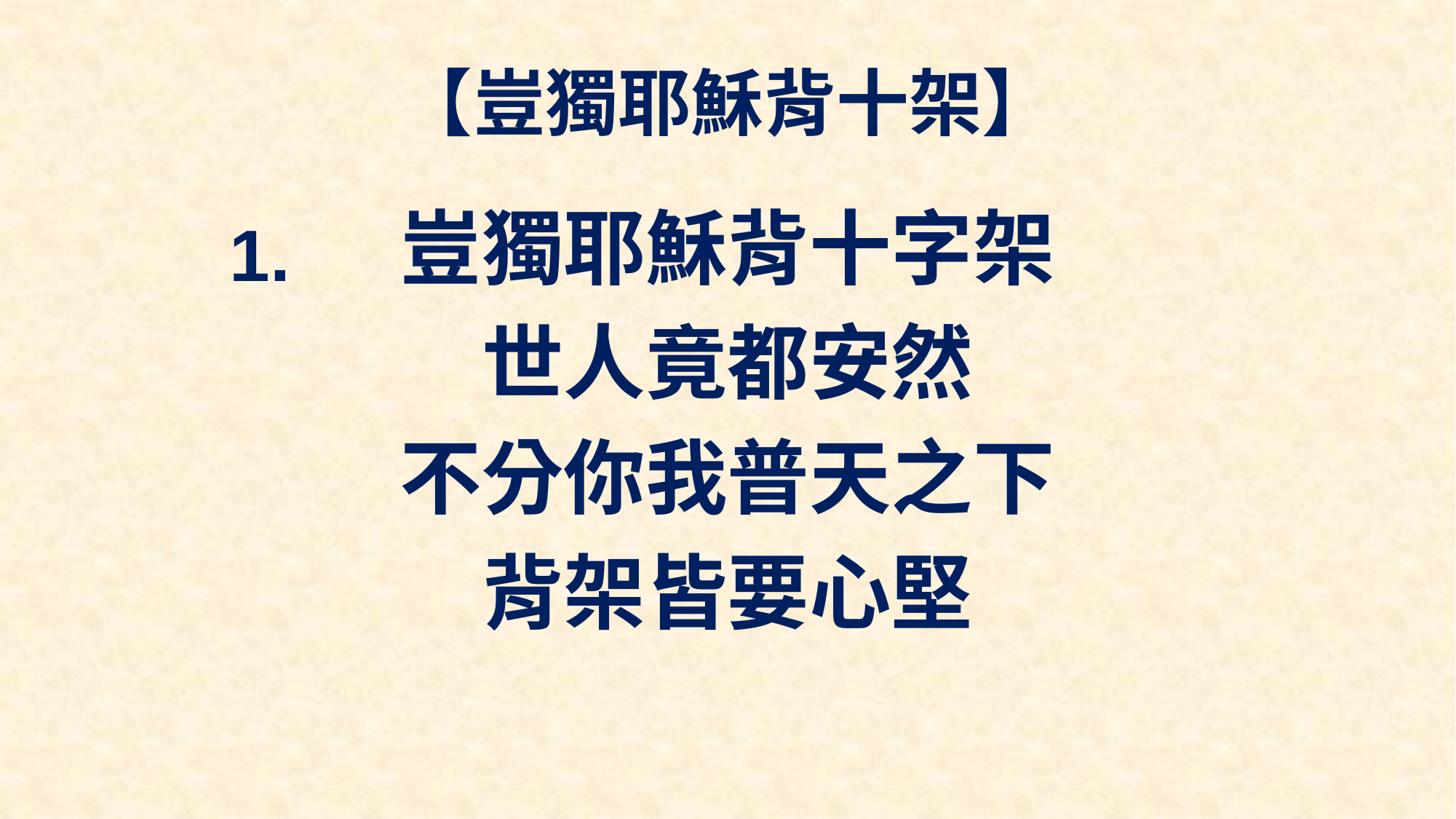

# 【豈獨耶穌背十架】
豈獨耶穌背十字架
世人竟都安然
不分你我普天之下
背架皆要心堅
1.